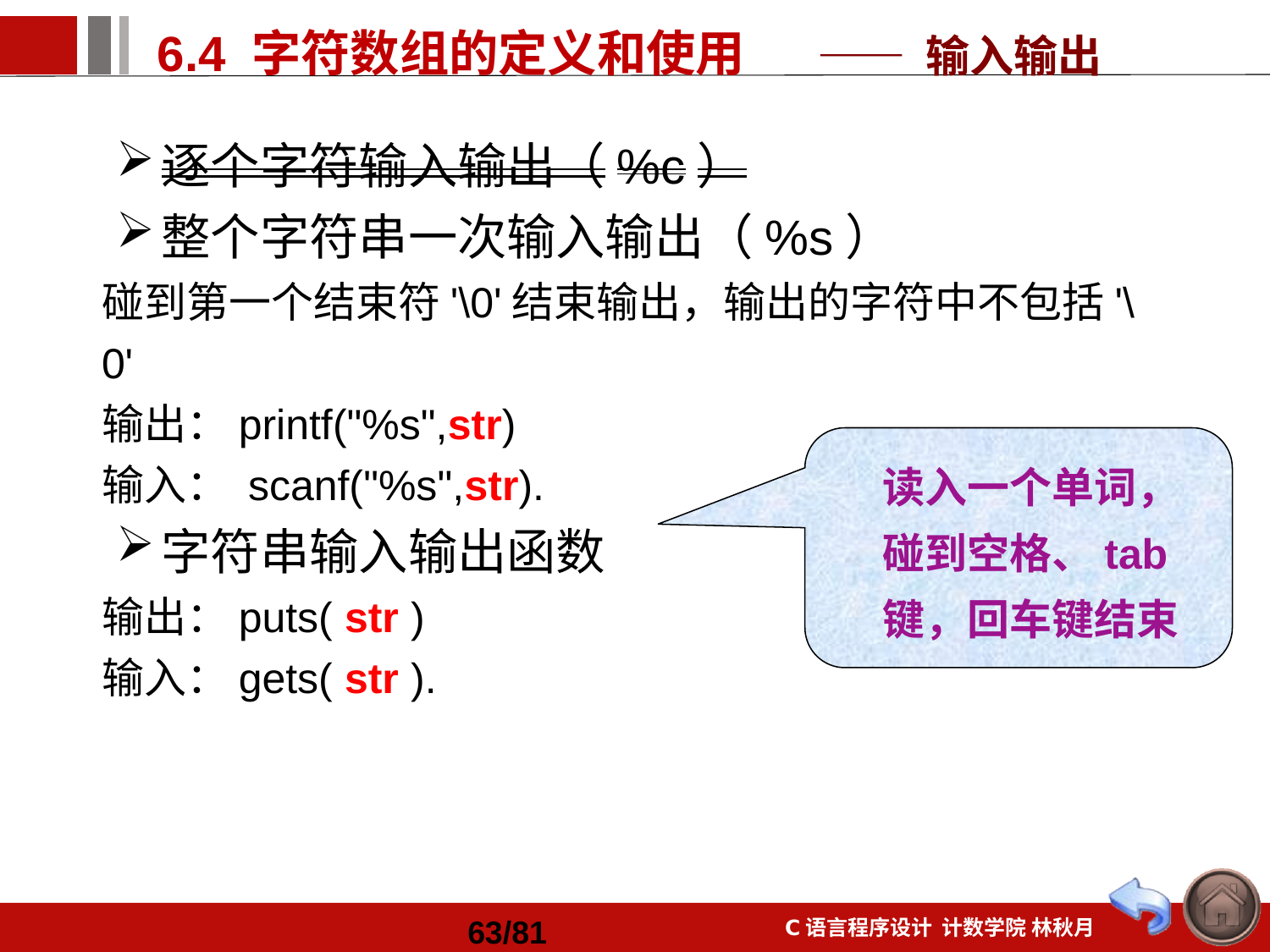

—— 输入输出
逐个字符输入输出（%c）
整个字符串一次输入输出（%s）
碰到第一个结束符'\0'结束输出，输出的字符中不包括'\0'
输出：printf("%s",str)
输入： scanf("%s",str).
字符串输入输出函数
输出：puts( str )
输入：gets( str ).
读入一个单词，碰到空格、tab键，回车键结束